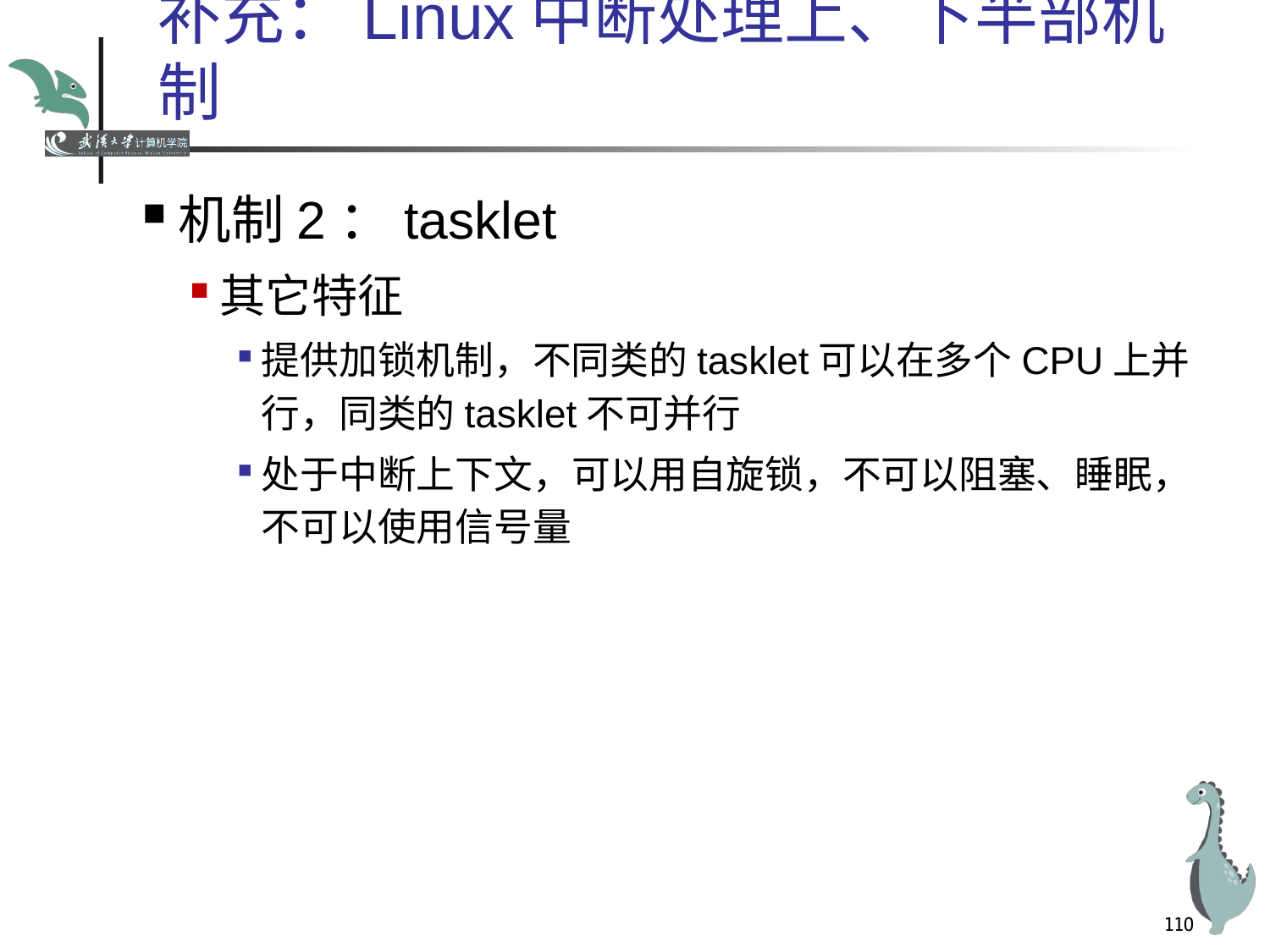

# 补充：Linux中断处理上、下半部机制
机制2：tasklet
其它特征
提供加锁机制，不同类的tasklet可以在多个CPU上并行，同类的tasklet不可并行
处于中断上下文，可以用自旋锁，不可以阻塞、睡眠，不可以使用信号量
110